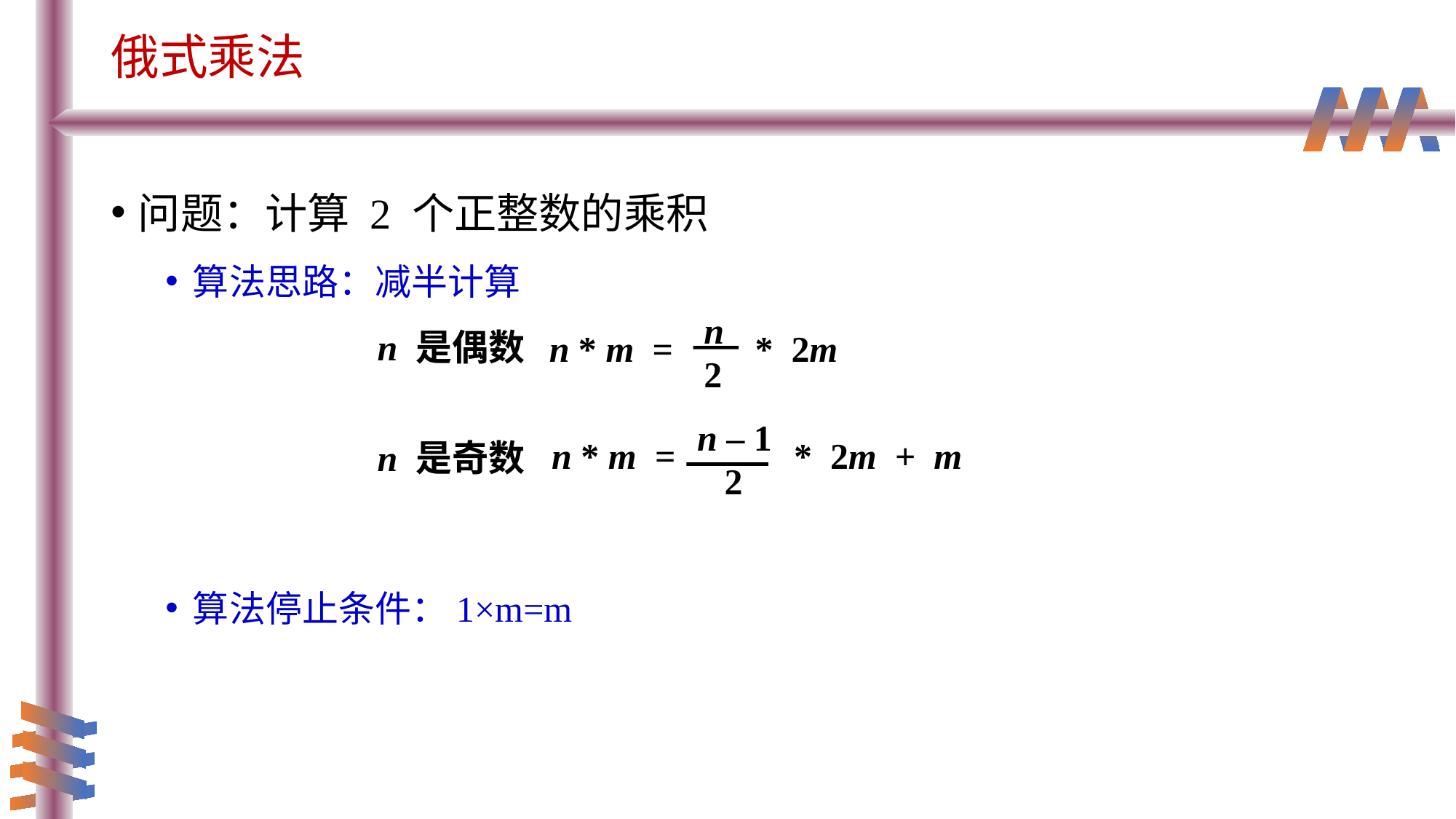

# 俄式乘法
问题：计算 2 个正整数的乘积
算法思路：减半计算

算法停止条件：1×m=m
n 2
n * m  =         *  2m

n 是偶数
n – 1
   2
     n * m  =             *  2m  +  m

n 是奇数